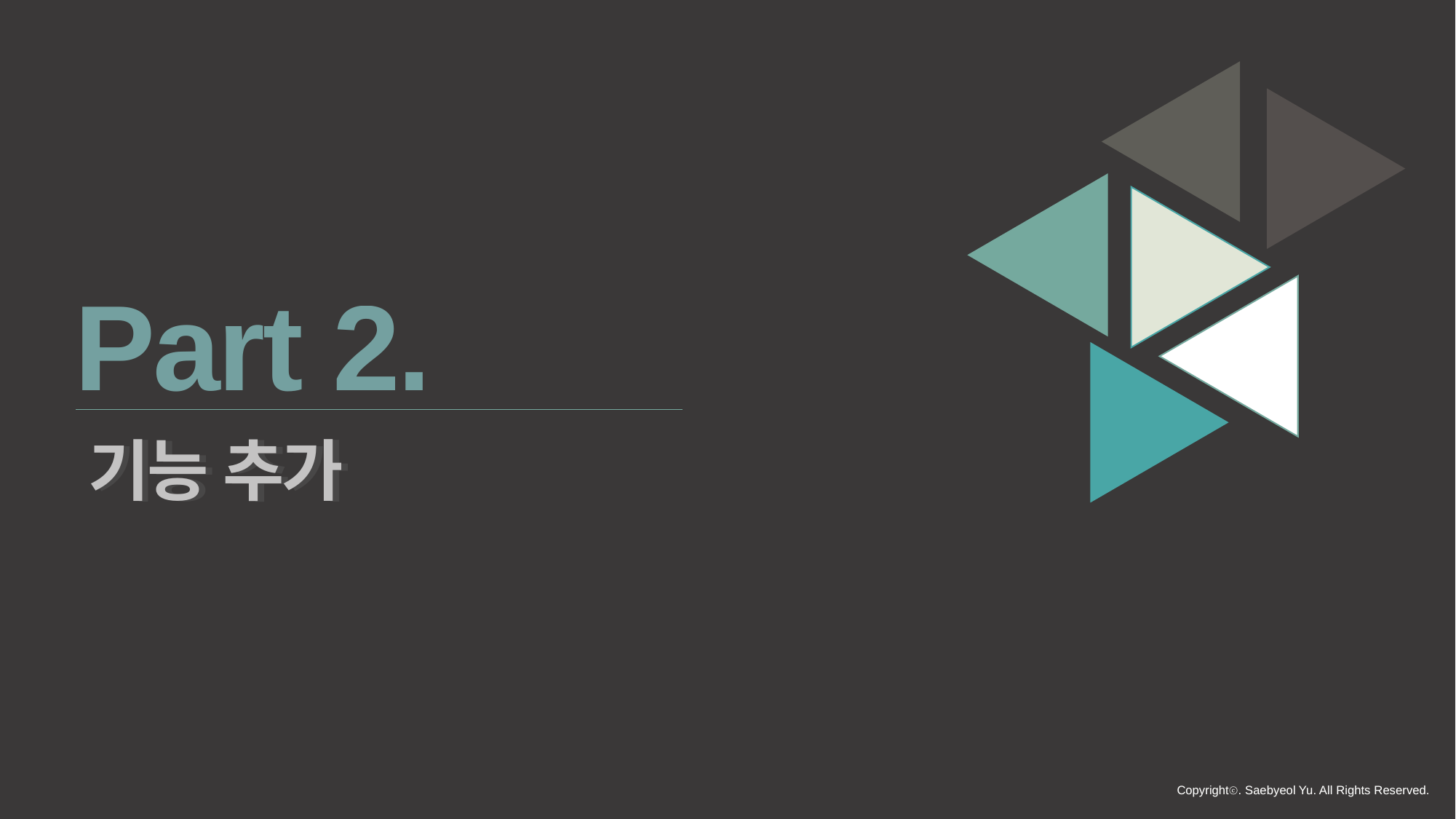

Part 2.
기능 추가
기능 추가
Copyrightⓒ. Saebyeol Yu. All Rights Reserved.